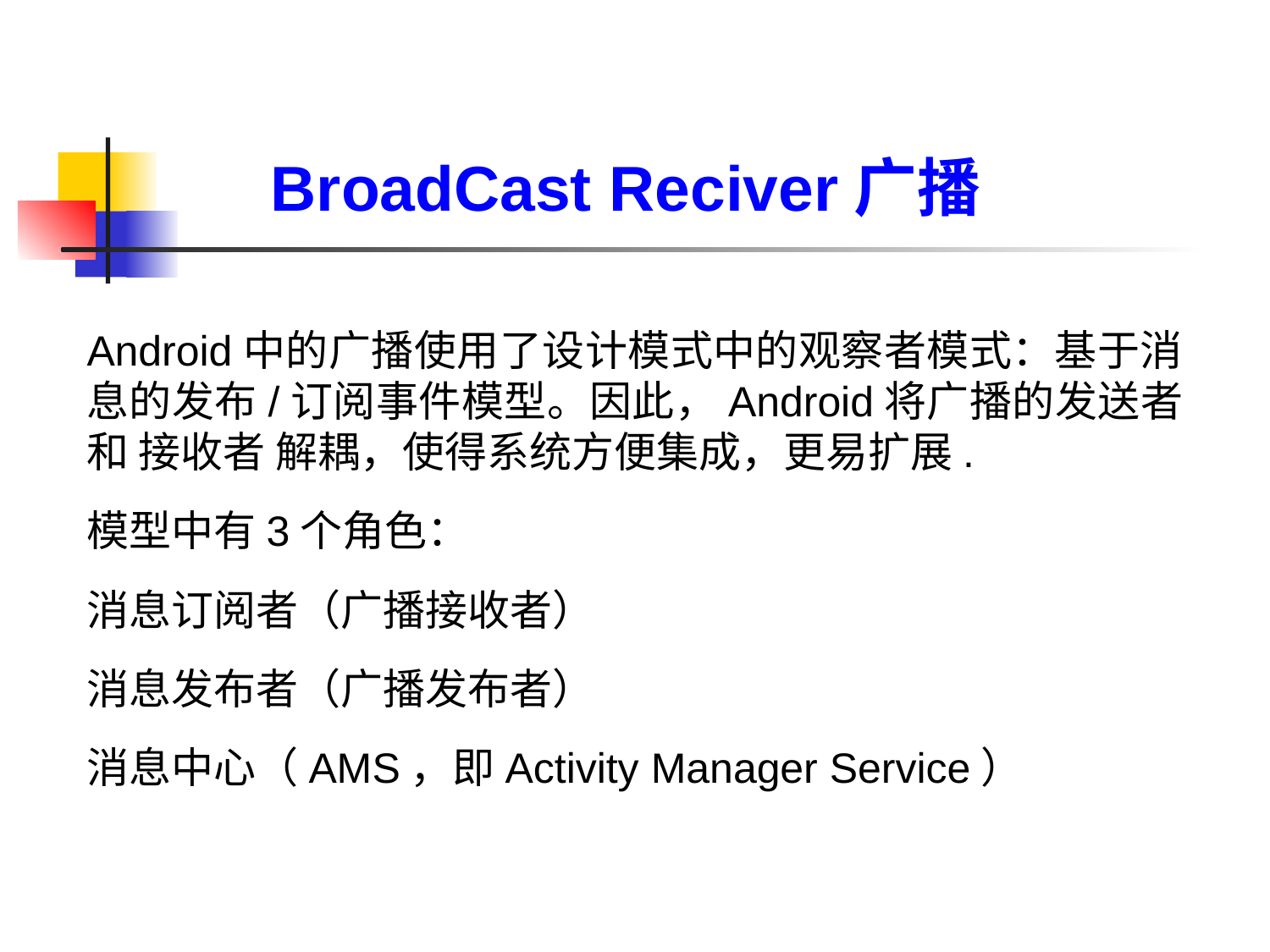

BroadCast Reciver广播
Android中的广播使用了设计模式中的观察者模式：基于消息的发布/订阅事件模型。因此，Android将广播的发送者 和 接收者 解耦，使得系统方便集成，更易扩展.
模型中有3个角色：
消息订阅者（广播接收者）
消息发布者（广播发布者）
消息中心（AMS，即Activity Manager Service）